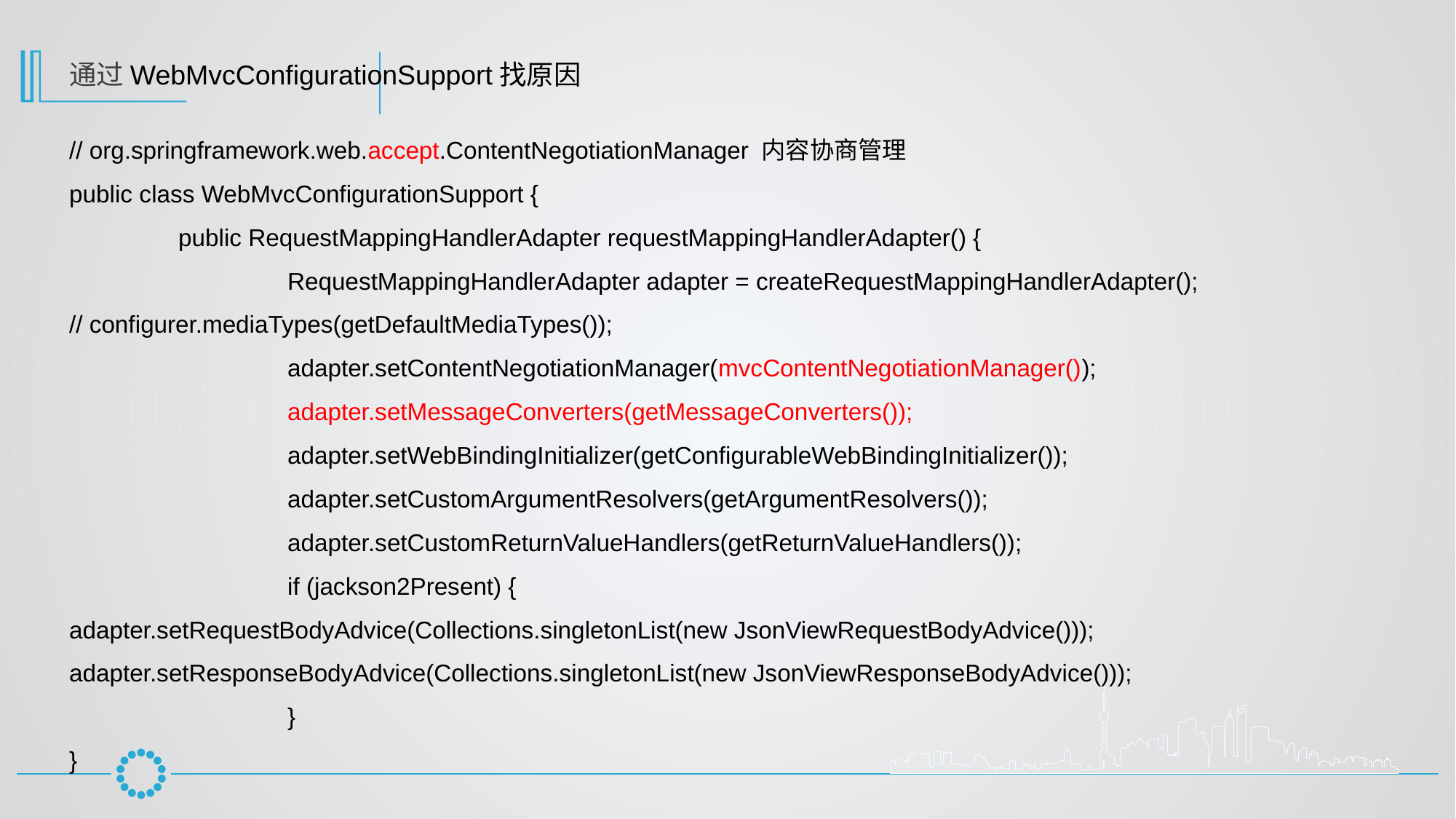

通过WebMvcConfigurationSupport找原因
// org.springframework.web.accept.ContentNegotiationManager 内容协商管理
public class WebMvcConfigurationSupport {
	public RequestMappingHandlerAdapter requestMappingHandlerAdapter() {
		RequestMappingHandlerAdapter adapter = createRequestMappingHandlerAdapter();
// configurer.mediaTypes(getDefaultMediaTypes());
		adapter.setContentNegotiationManager(mvcContentNegotiationManager());
		adapter.setMessageConverters(getMessageConverters());
		adapter.setWebBindingInitializer(getConfigurableWebBindingInitializer());
		adapter.setCustomArgumentResolvers(getArgumentResolvers());
		adapter.setCustomReturnValueHandlers(getReturnValueHandlers());
		if (jackson2Present) {
adapter.setRequestBodyAdvice(Collections.singletonList(new JsonViewRequestBodyAdvice()));
adapter.setResponseBodyAdvice(Collections.singletonList(new JsonViewResponseBodyAdvice()));
		}
}
10